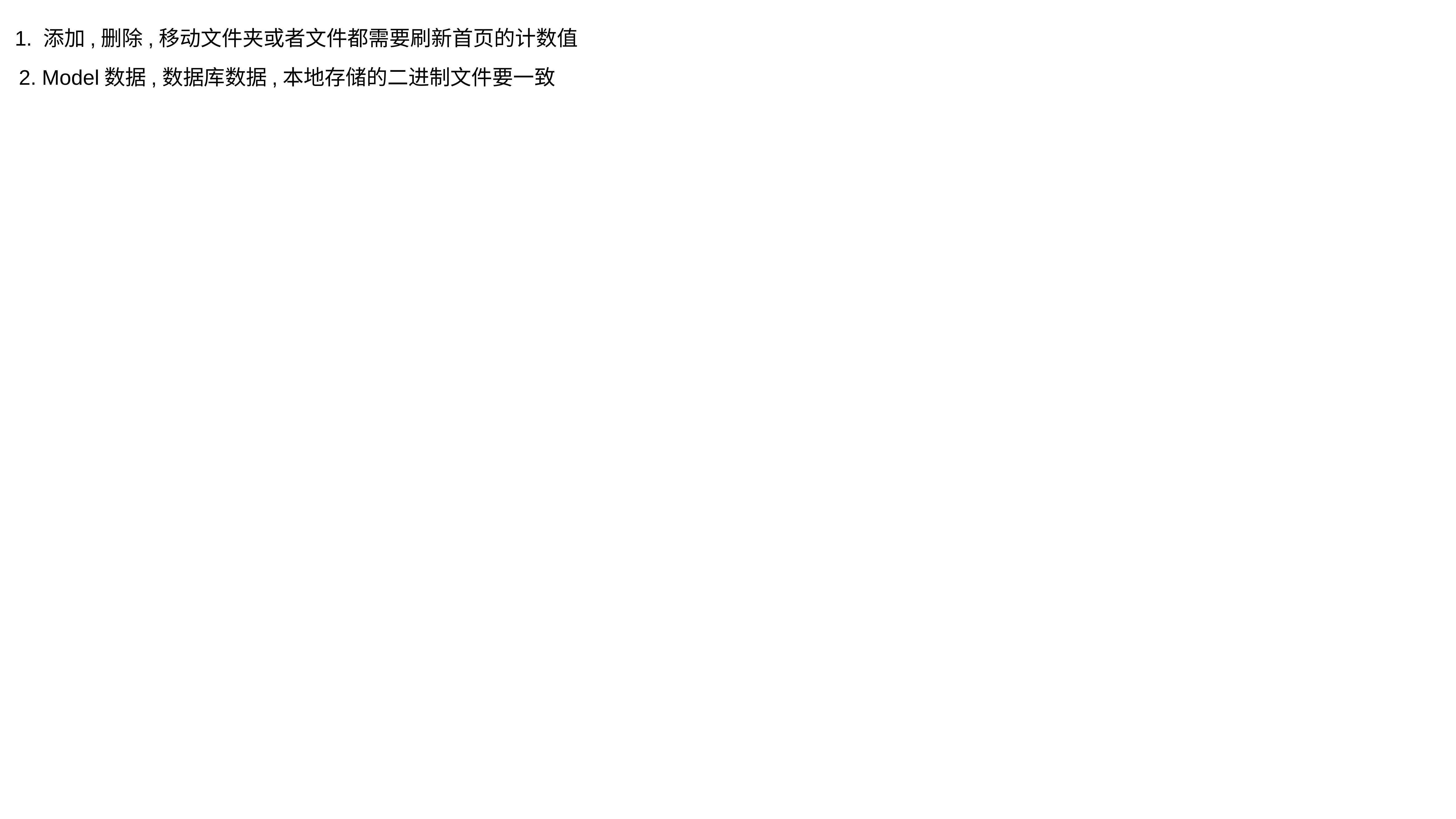

1. 添加,删除,移动文件夹或者文件都需要刷新首页的计数值
2. Model数据,数据库数据,本地存储的二进制文件要一致